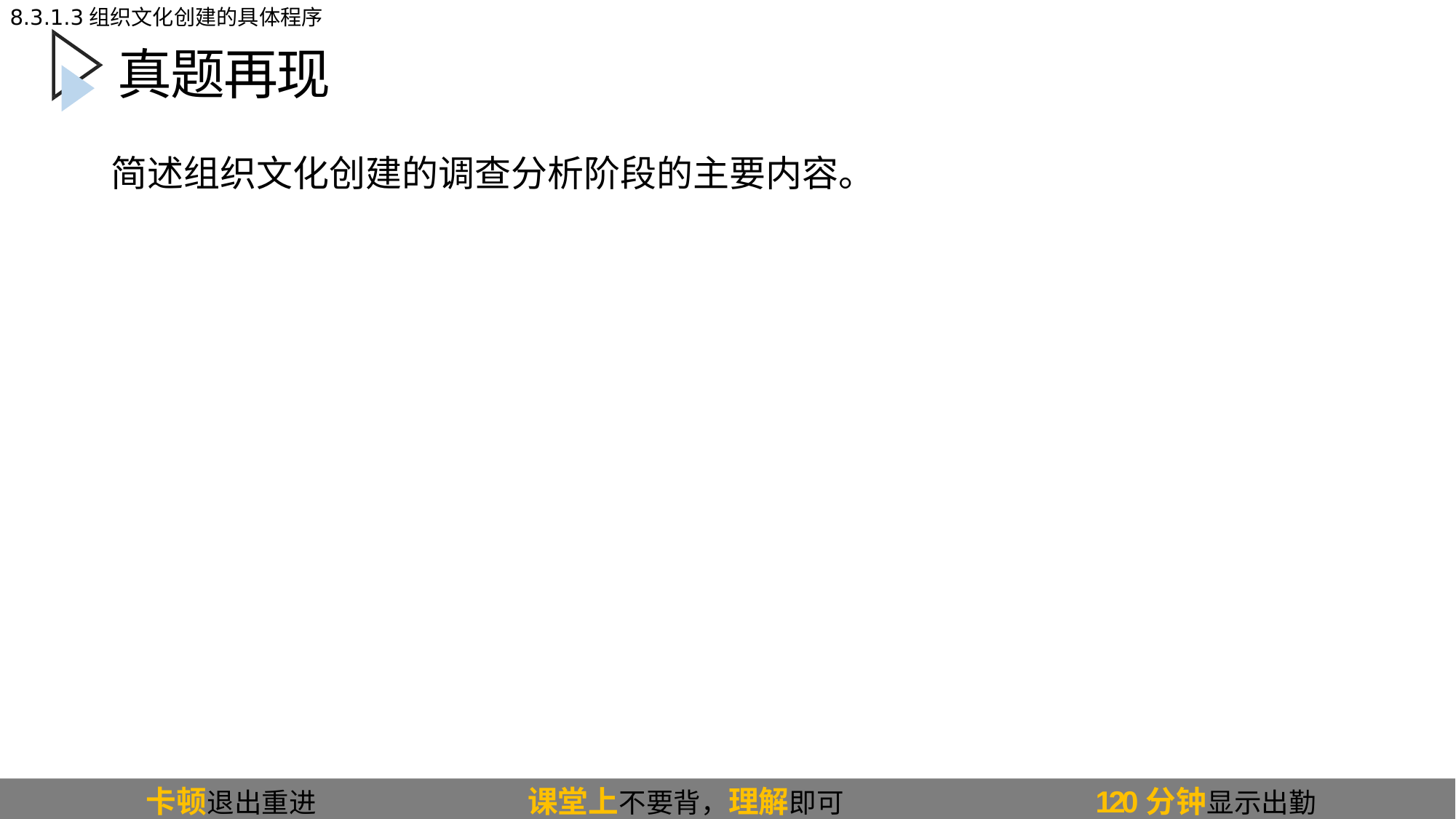

8.3.1.3组织文化创建的具体程序
真题再现
简述组织文化创建的调查分析阶段的主要内容。
卡顿退出重进
课堂上不要背，理解即可
120分钟显示出勤